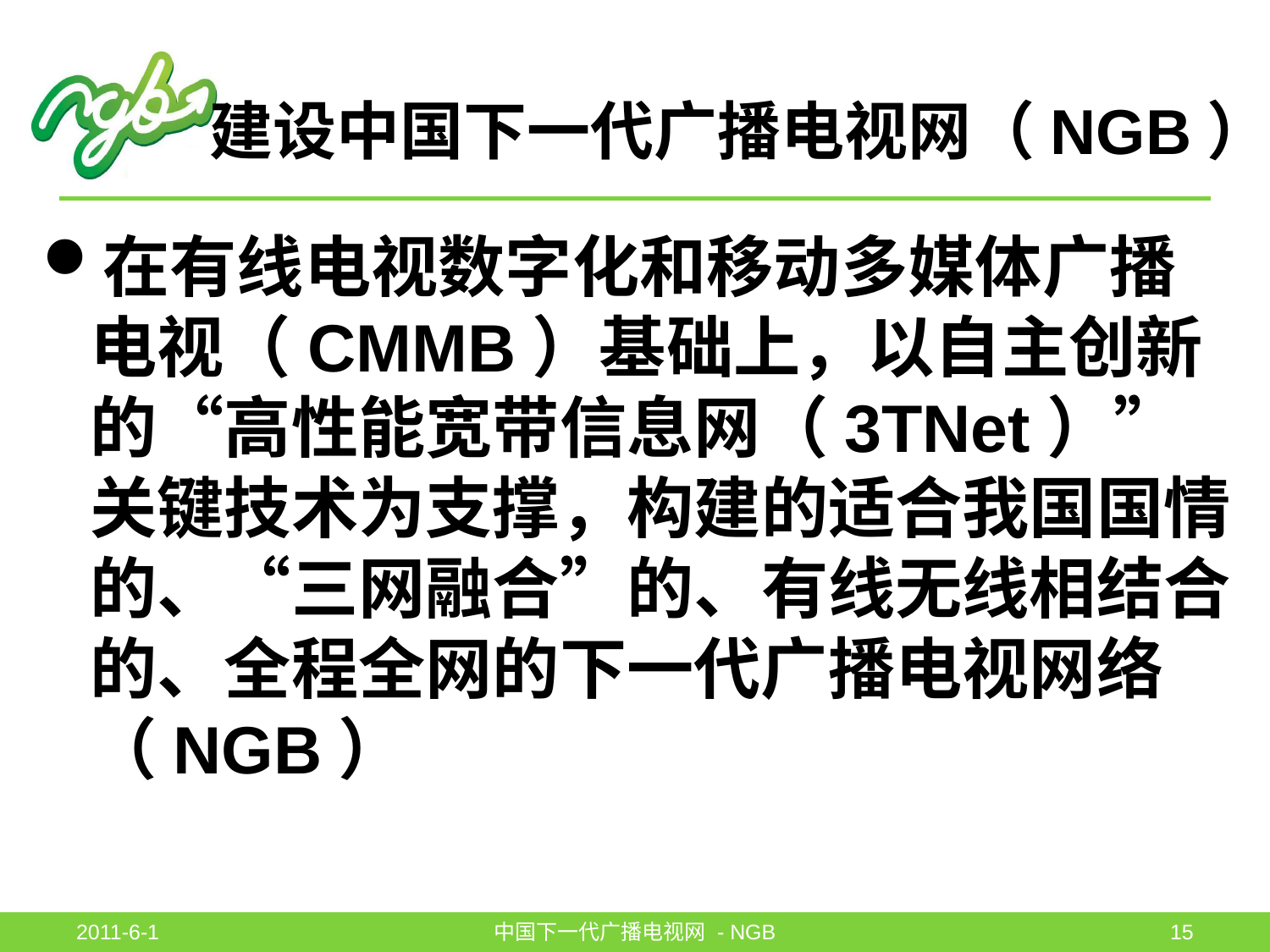

# 建设中国下一代广播电视网（NGB）
在有线电视数字化和移动多媒体广播电视（CMMB）基础上，以自主创新的“高性能宽带信息网（3TNet）” 关键技术为支撑，构建的适合我国国情的、“三网融合”的、有线无线相结合的、全程全网的下一代广播电视网络（NGB）

2011-6-1
中国下一代广播电视网 - NGB
15